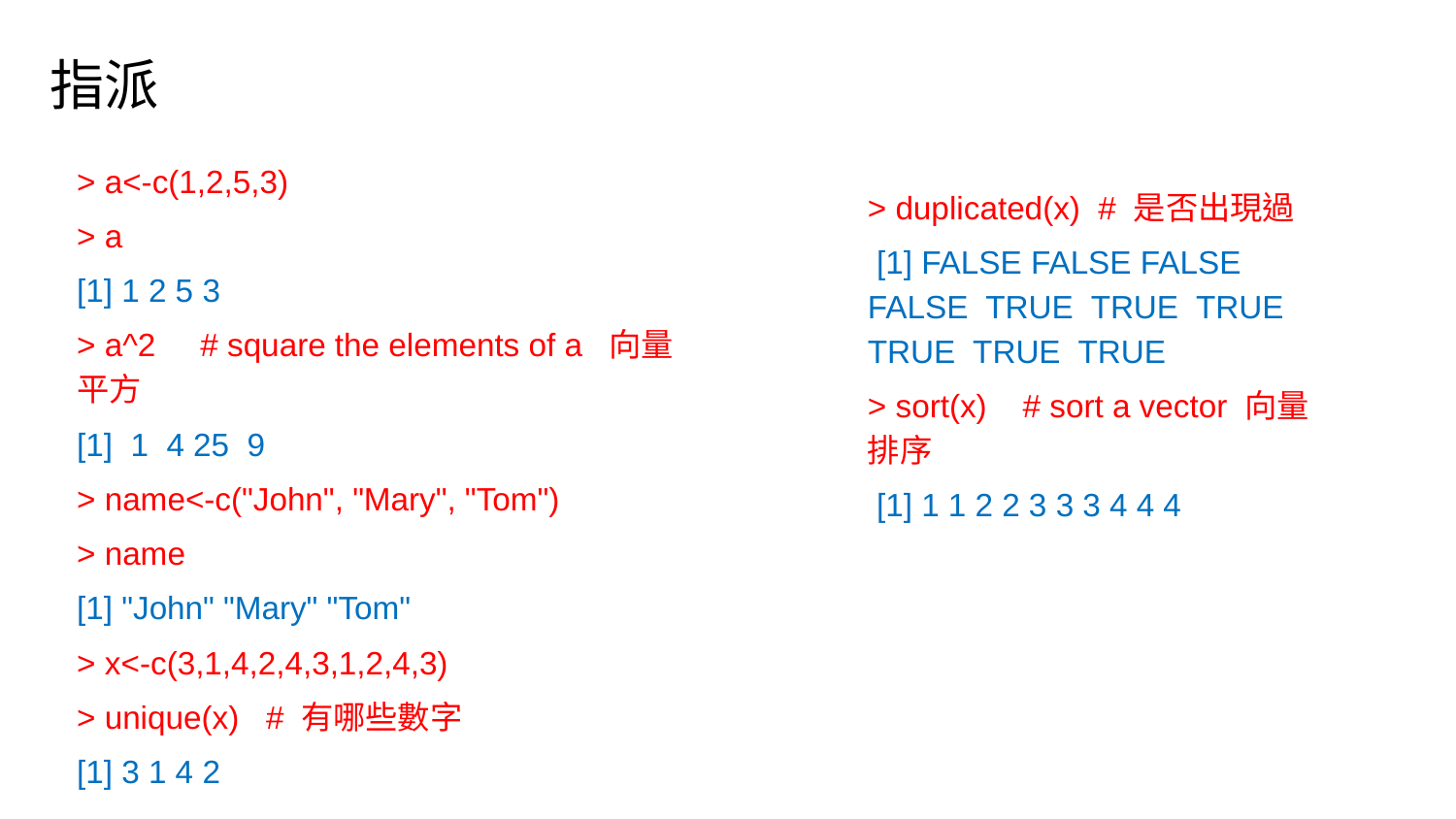

# 指派
> a<-c(1,2,5,3)
> a
[1] 1 2 5 3
> a^2     # square the elements of a  向量平方
[1]  1  4 25  9
> name<-c("John", "Mary", "Tom")
> name
[1] "John" "Mary" "Tom"
> x<-c(3,1,4,2,4,3,1,2,4,3)
> unique(x)   # 有哪些數字
[1] 3 1 4 2

> duplicated(x)  # 是否出現過
 [1] FALSE FALSE FALSE FALSE  TRUE  TRUE  TRUE  TRUE  TRUE  TRUE
> sort(x)    # sort a vector 向量排序
 [1] 1 1 2 2 3 3 3 4 4 4